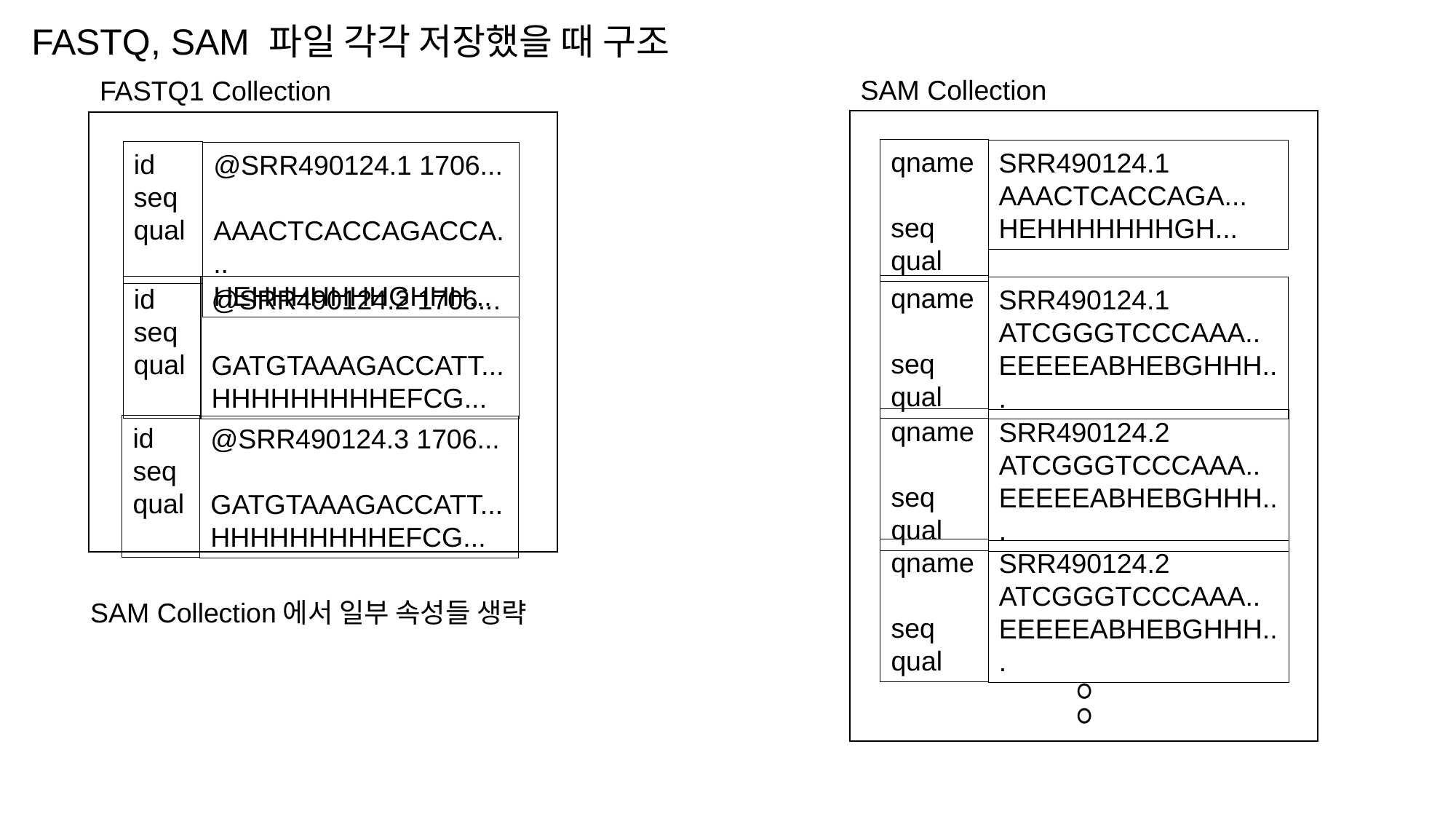

FASTQ, SAM 파일 각각 저장했을 때 구조
SAM Collection

qname
seq
qual
SRR490124.1
AAACTCACCAGA...
HEHHHHHHHGH...
qname
seq
qual
SRR490124.1
ATCGGGTCCCAAA..
EEEEEABHEBGHHH...
qname
seq
qual
SRR490124.2
ATCGGGTCCCAAA..
EEEEEABHEBGHHH...
qname
seq
qual
SRR490124.2
ATCGGGTCCCAAA..
EEEEEABHEBGHHH...
ㅇㅇ
FASTQ1 Collection

id
seq
qual
@SRR490124.1 1706...
AAACTCACCAGACCA...
HEHHHHHHHGHHH...
id
seq
qual
@SRR490124.2 1706...
GATGTAAAGACCATT...
HHHHHHHHHEFCG...
id
seq
qual
@SRR490124.3 1706...
GATGTAAAGACCATT...
HHHHHHHHHEFCG...
SAM Collection에서 일부 속성들 생략